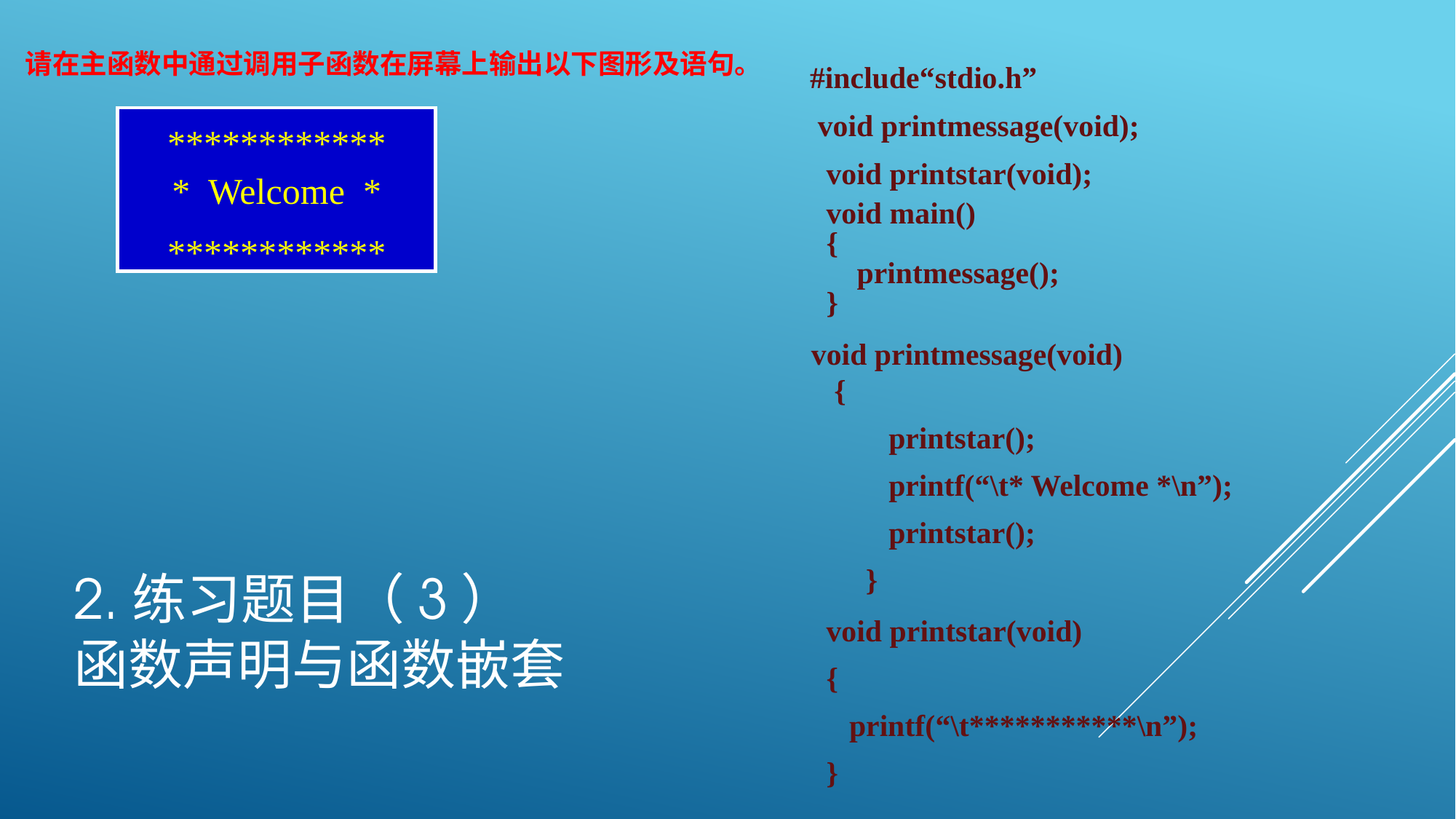

请在主函数中通过调用子函数在屏幕上输出以下图形及语句。
     #include“stdio.h”
      void printmessage(void);
void printstar(void);
void main()
{
    printmessage();
}
************
*  Welcome  *
************
void printmessage(void)
   {
   printstar();
   printf(“\t* Welcome *\n”);
   printstar();
}
# 2.练习题目（3） 函数声明与函数嵌套
void printstar(void)
{
   printf(“\t***********\n”);
}